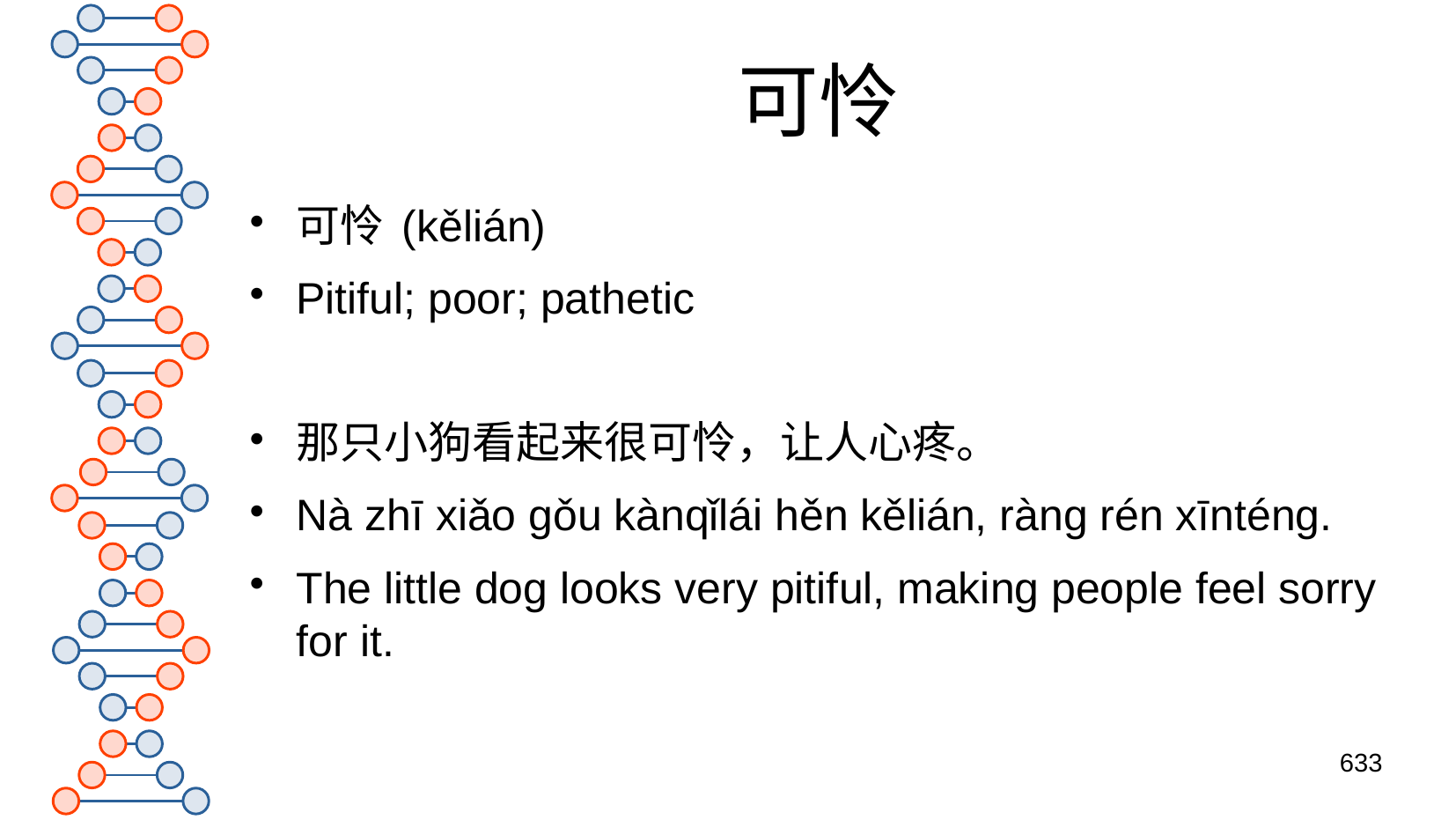

# 可怜
可怜 (kělián)
Pitiful; poor; pathetic

那只小狗看起来很可怜，让人心疼。
Nà zhī xiǎo gǒu kànqǐlái hěn kělián, ràng rén xīnténg.
The little dog looks very pitiful, making people feel sorry for it.

633